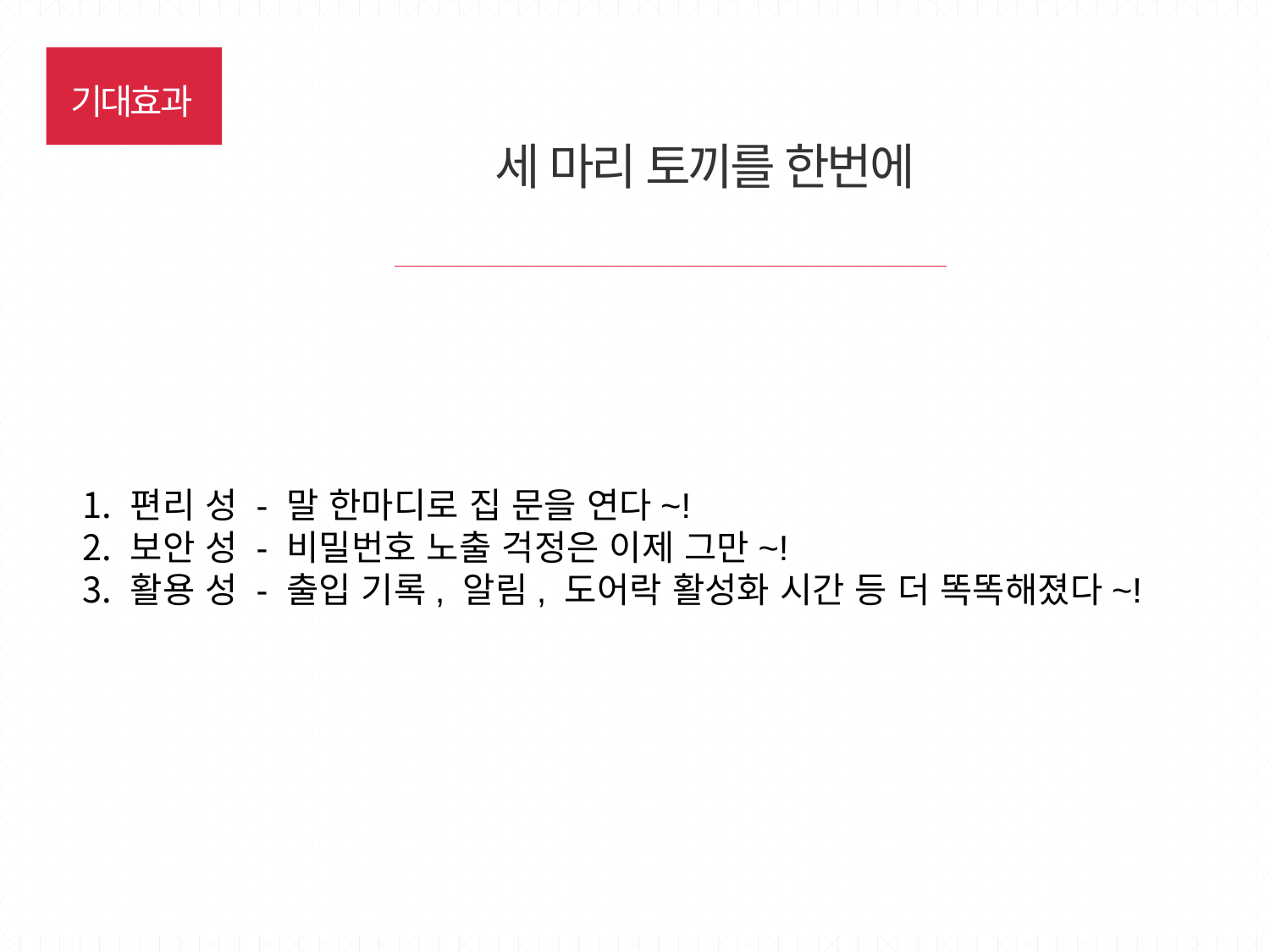

기대효과

세 마리 토끼를 한번에

편리 성 - 말 한마디로 집 문을 연다~!
보안 성 - 비밀번호 노출 걱정은 이제 그만~!
활용 성 - 출입 기록, 알림, 도어락 활성화 시간 등 더 똑똑해졌다~!